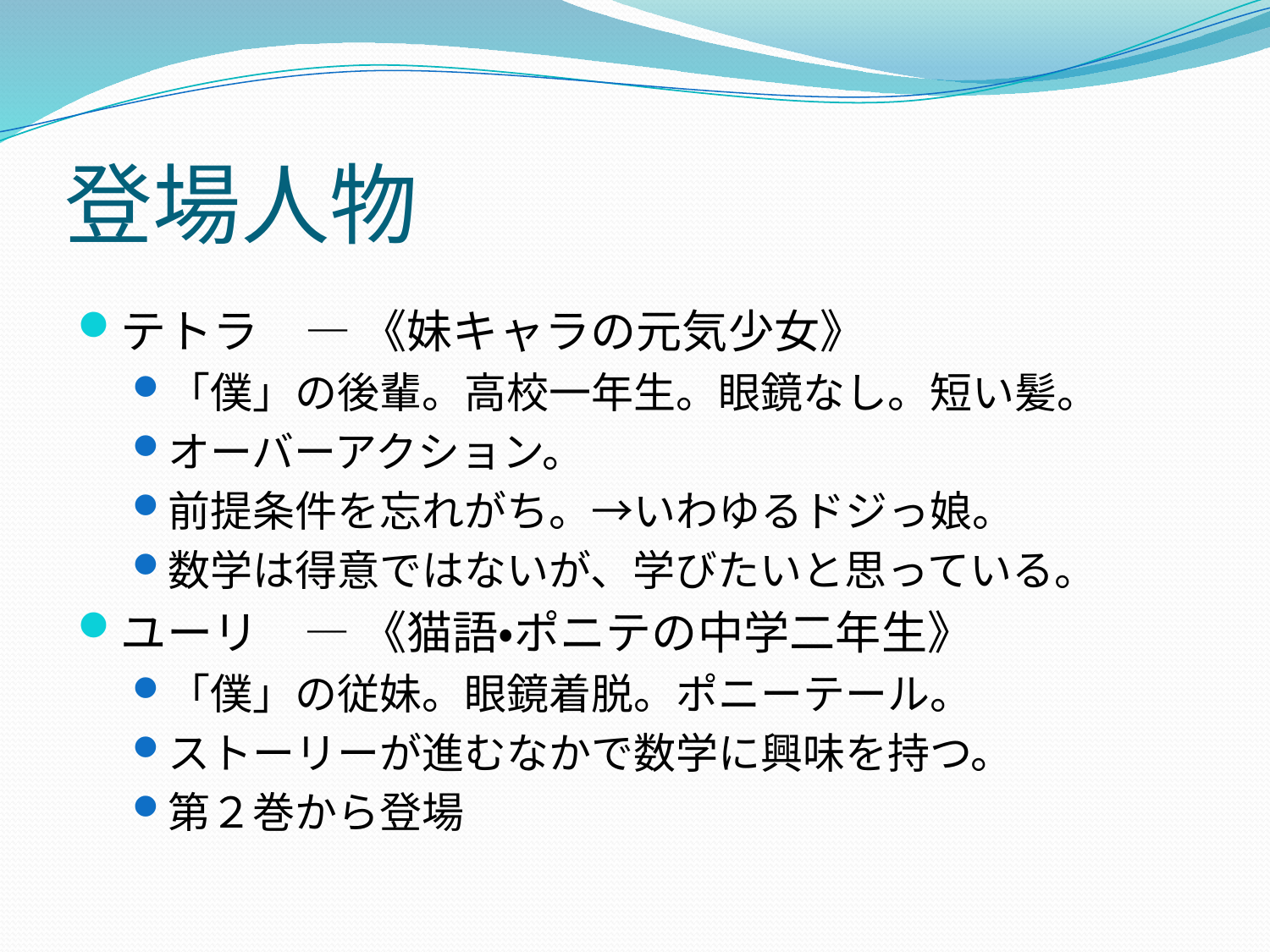

# 登場人物
テトラ　― 《妹キャラの元気少女》
「僕」の後輩。高校一年生。眼鏡なし。短い髪。
オーバーアクション。
前提条件を忘れがち。→いわゆるドジっ娘。
数学は得意ではないが、学びたいと思っている。
ユーリ　― 《猫語・ポニテの中学二年生》
「僕」の従妹。眼鏡着脱。ポニーテール。
ストーリーが進むなかで数学に興味を持つ。
第２巻から登場